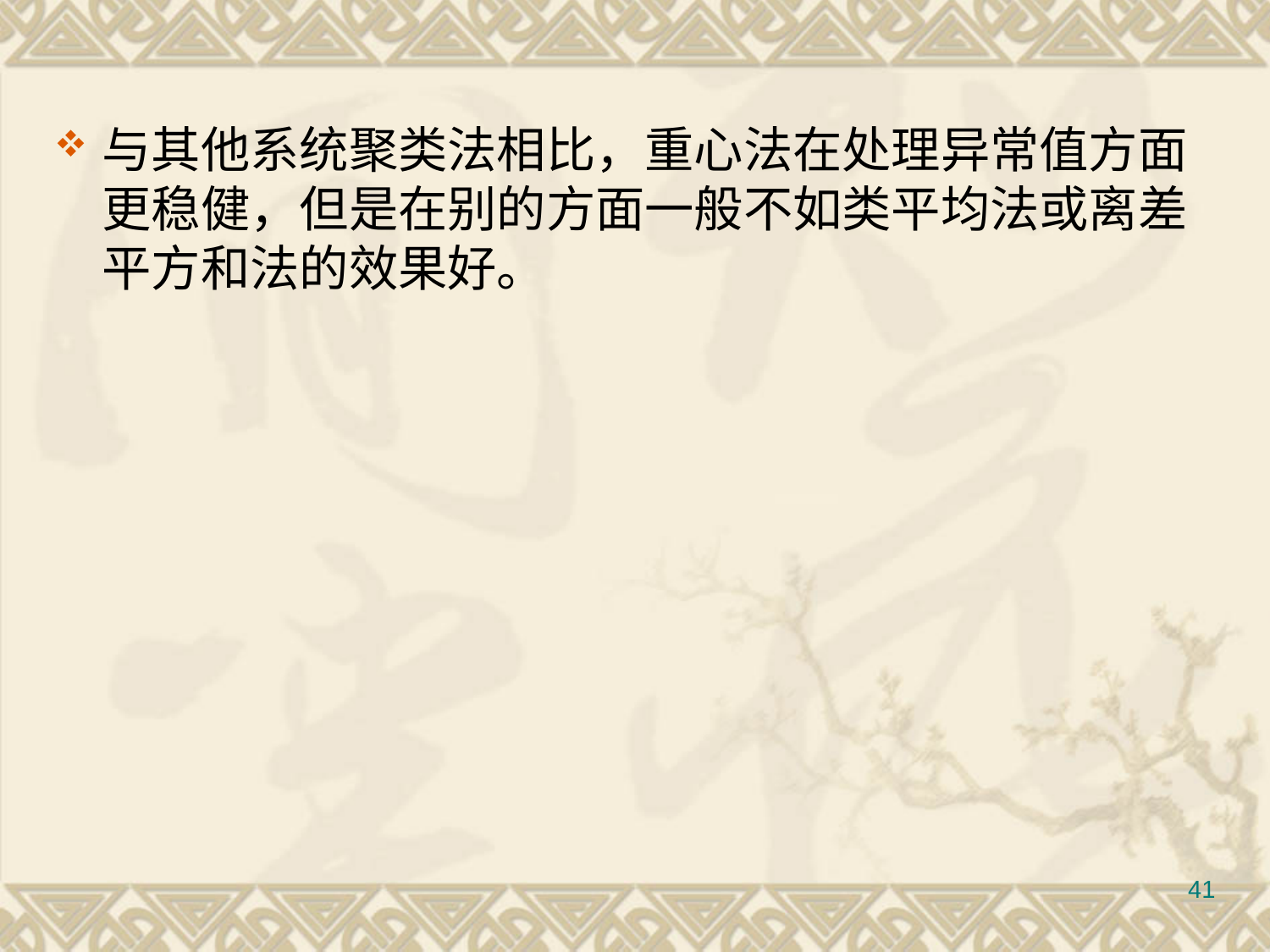

#
与其他系统聚类法相比，重心法在处理异常值方面更稳健，但是在别的方面一般不如类平均法或离差平方和法的效果好。
41